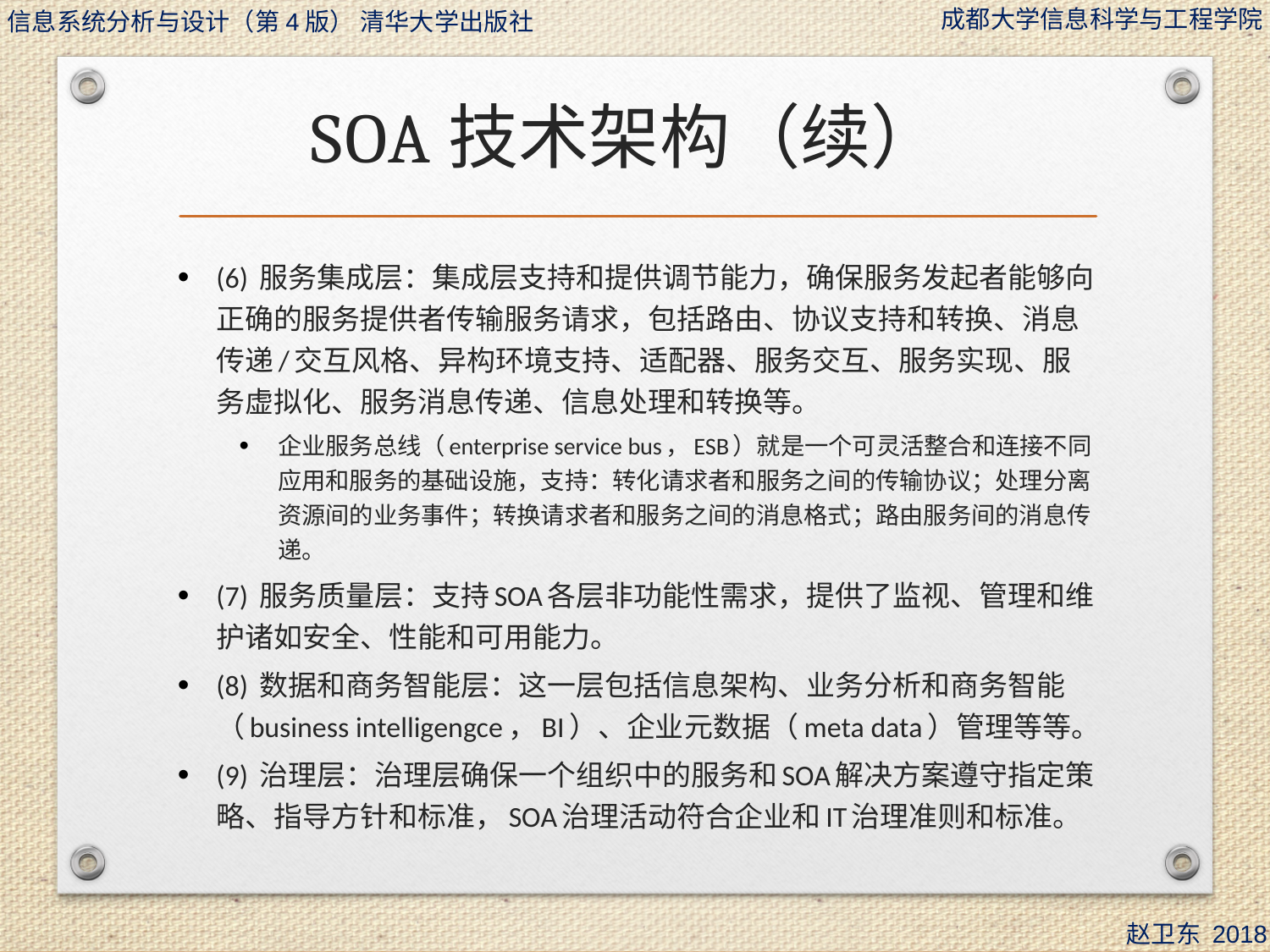

# SOA技术架构（续）
(6) 服务集成层：集成层支持和提供调节能力，确保服务发起者能够向正确的服务提供者传输服务请求，包括路由、协议支持和转换、消息传递/交互风格、异构环境支持、适配器、服务交互、服务实现、服务虚拟化、服务消息传递、信息处理和转换等。
企业服务总线（enterprise service bus，ESB）就是一个可灵活整合和连接不同应用和服务的基础设施，支持：转化请求者和服务之间的传输协议；处理分离资源间的业务事件；转换请求者和服务之间的消息格式；路由服务间的消息传递。
(7) 服务质量层：支持SOA各层非功能性需求，提供了监视、管理和维护诸如安全、性能和可用能力。
(8) 数据和商务智能层：这一层包括信息架构、业务分析和商务智能（business intelligengce，BI）、企业元数据（meta data）管理等等。
(9) 治理层：治理层确保一个组织中的服务和SOA解决方案遵守指定策略、指导方针和标准，SOA治理活动符合企业和IT治理准则和标准。